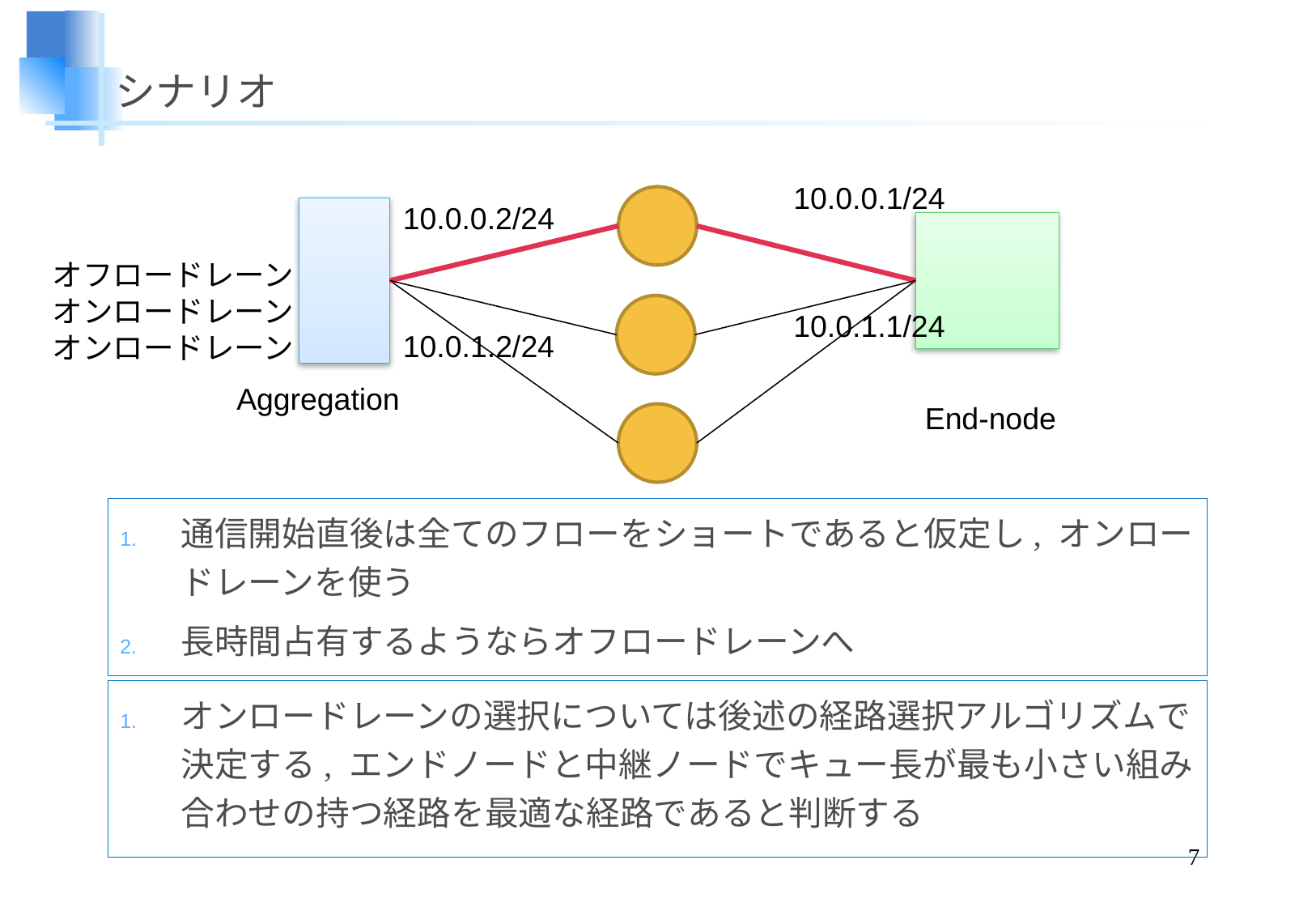

# シナリオ
10.0.0.1/24

10.0.0.2/24

オフロードレーン
オンロードレーン
オンロードレーン

10.0.1.1/24
10.0.1.2/24
Aggregation
End-node

通信開始直後は全てのフローをショートであると仮定し, オンロードレーンを使う
長時間占有するようならオフロードレーンへ

オンロードレーンの選択については後述の経路選択アルゴリズムで決定する, エンドノードと中継ノードでキュー長が最も小さい組み合わせの持つ経路を最適な経路であると判断する
7